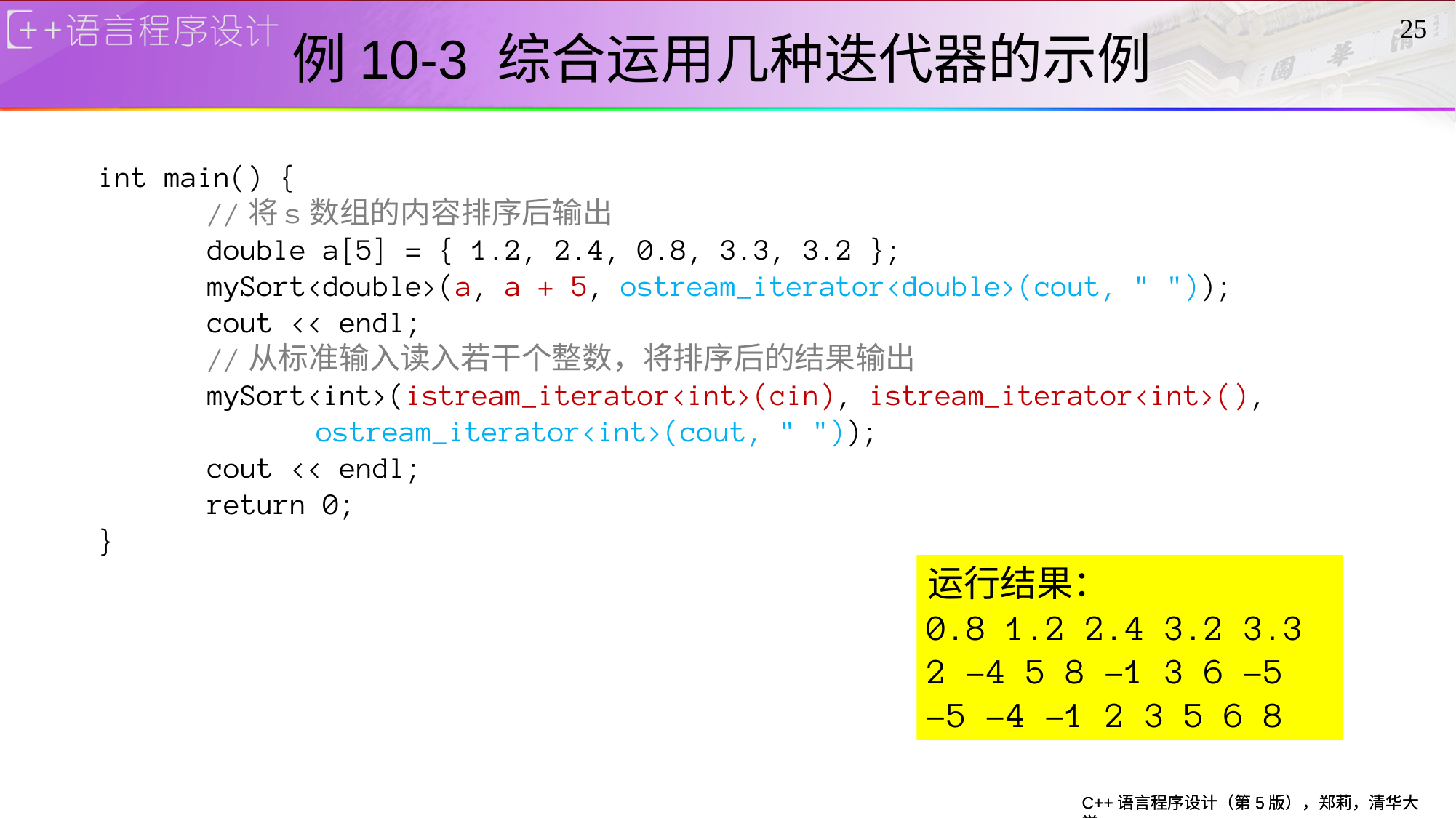

# 例10-3 综合运用几种迭代器的示例
25
int main() {
	//将s数组的内容排序后输出
	double a[5] = { 1.2, 2.4, 0.8, 3.3, 3.2 };
	mySort<double>(a, a + 5, ostream_iterator<double>(cout, " "));
	cout << endl;
	//从标准输入读入若干个整数，将排序后的结果输出
	mySort<int>(istream_iterator<int>(cin), istream_iterator<int>(),
		ostream_iterator<int>(cout, " "));
	cout << endl;
	return 0;
}
运行结果：
0.8 1.2 2.4 3.2 3.3
2 -4 5 8 -1 3 6 -5
-5 -4 -1 2 3 5 6 8